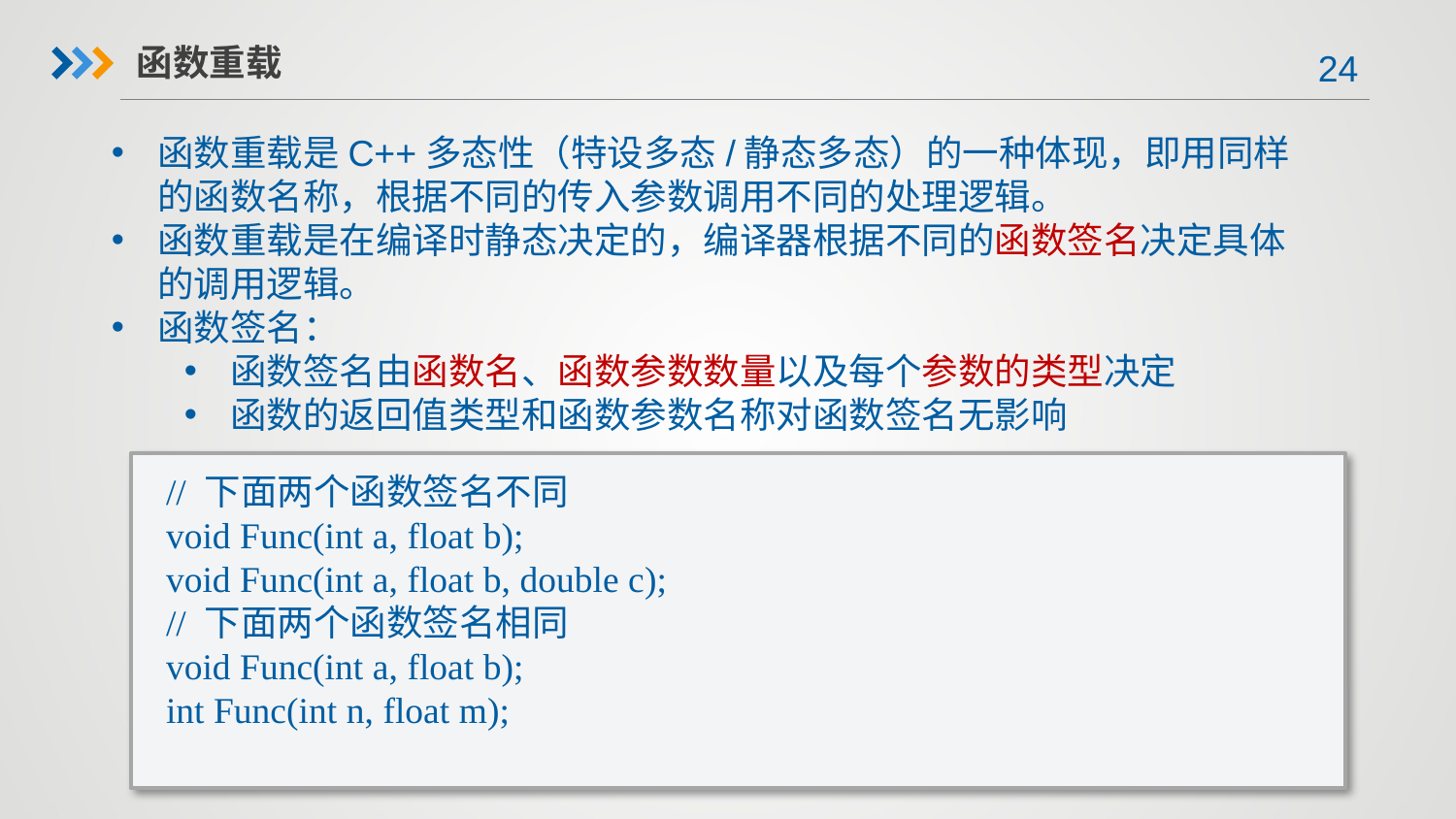

函数重载
函数重载是C++多态性（特设多态/静态多态）的一种体现，即用同样的函数名称，根据不同的传入参数调用不同的处理逻辑。
函数重载是在编译时静态决定的，编译器根据不同的函数签名决定具体的调用逻辑。
函数签名：
函数签名由函数名、函数参数数量以及每个参数的类型决定
函数的返回值类型和函数参数名称对函数签名无影响

// 下面两个函数签名不同
void Func(int a, float b);
void Func(int a, float b, double c);
// 下面两个函数签名相同
void Func(int a, float b);
int Func(int n, float m);